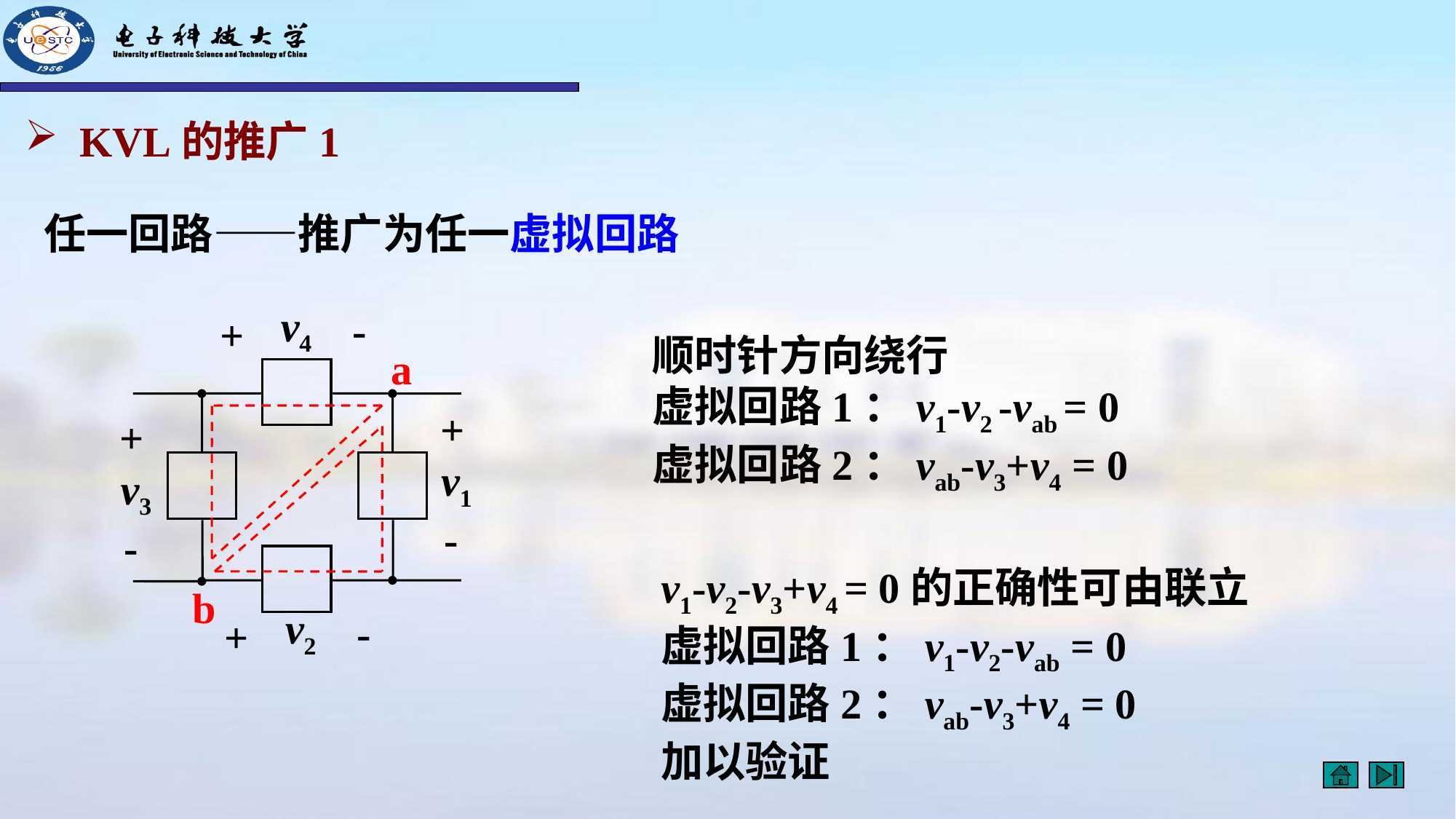

KVL的推广1
任一回路——推广为任一虚拟回路
v4
-
+

+
+
v1

v3
-
-

v2
-
+
顺时针方向绕行
虚拟回路1：v1-v2 -vab = 0
虚拟回路2：vab-v3+v4 = 0
a

b

v1-v2-v3+v4 = 0的正确性可由联立
虚拟回路1：v1-v2-vab = 0
虚拟回路2：vab-v3+v4 = 0
加以验证